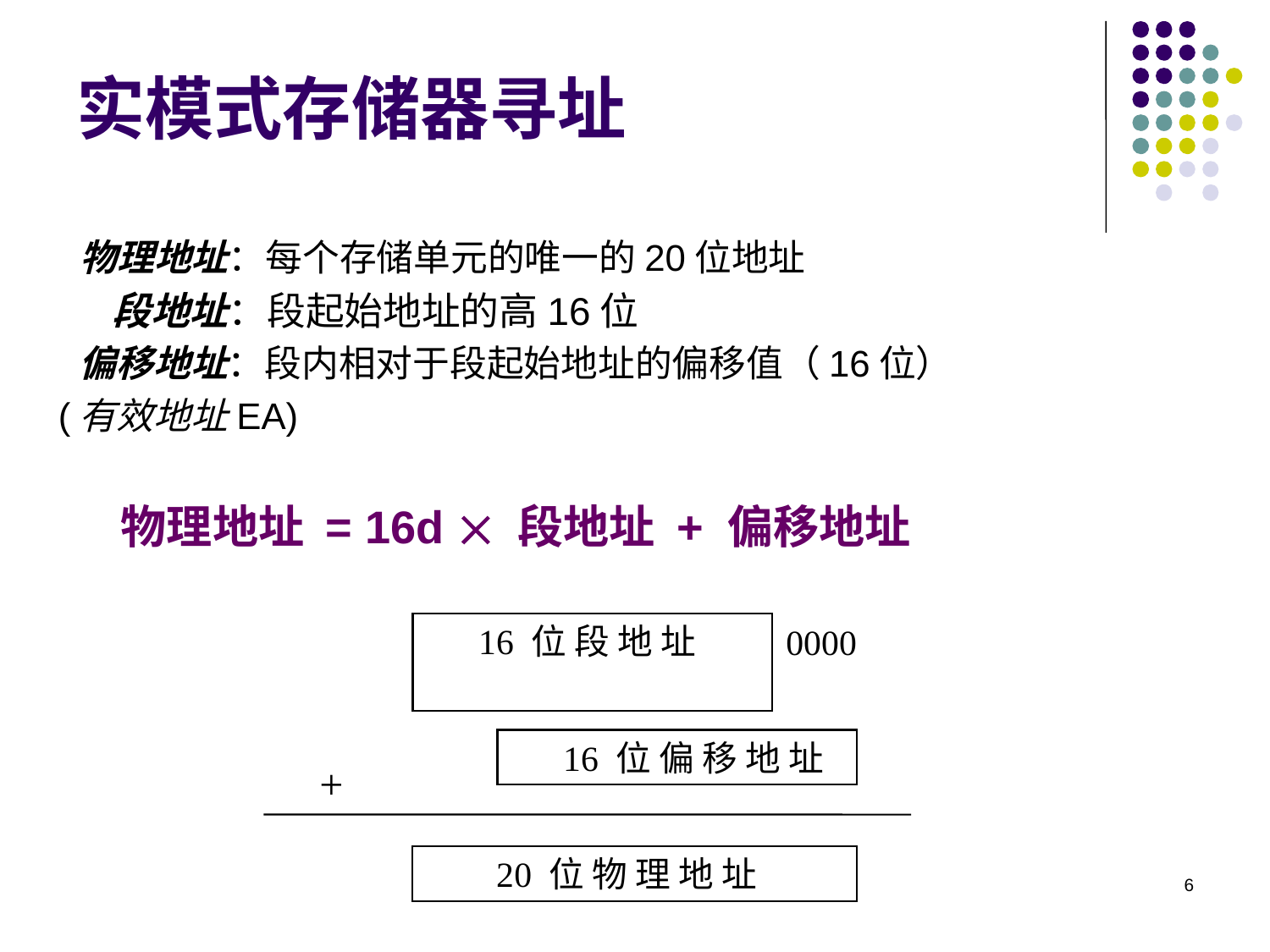

# 实模式存储器寻址

    物理地址：每个存储单元的唯一的20位地址
  段地址：段起始地址的高16位
    偏移地址：段内相对于段起始地址的偏移值（16位）
  (有效地址EA)

         物理地址 = 16d × 段地址 + 偏移地址
      16 位 段 地 址
            0000
      16 位 偏 移 地 址
+

        20 位 物 理 地 址
6